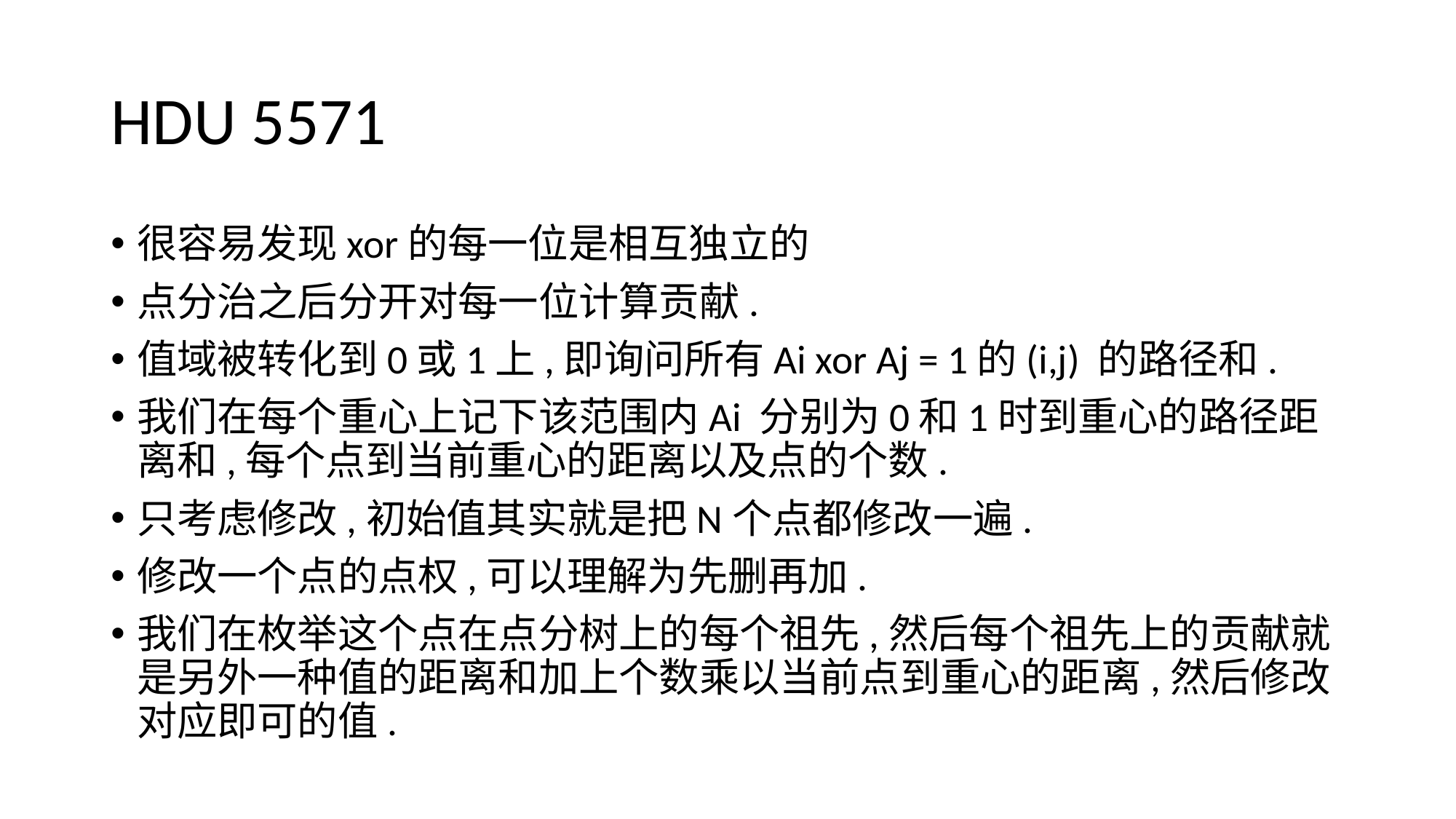

# HDU 5571
很容易发现xor的每一位是相互独立的
点分治之后分开对每一位计算贡献.
值域被转化到0或1上,即询问所有Ai xor Aj = 1的(i,j) 的路径和.
我们在每个重心上记下该范围内Ai 分别为0和1时到重心的路径距离和,每个点到当前重心的距离以及点的个数.
只考虑修改,初始值其实就是把N个点都修改一遍.
修改一个点的点权,可以理解为先删再加.
我们在枚举这个点在点分树上的每个祖先,然后每个祖先上的贡献就是另外一种值的距离和加上个数乘以当前点到重心的距离,然后修改对应即可的值.